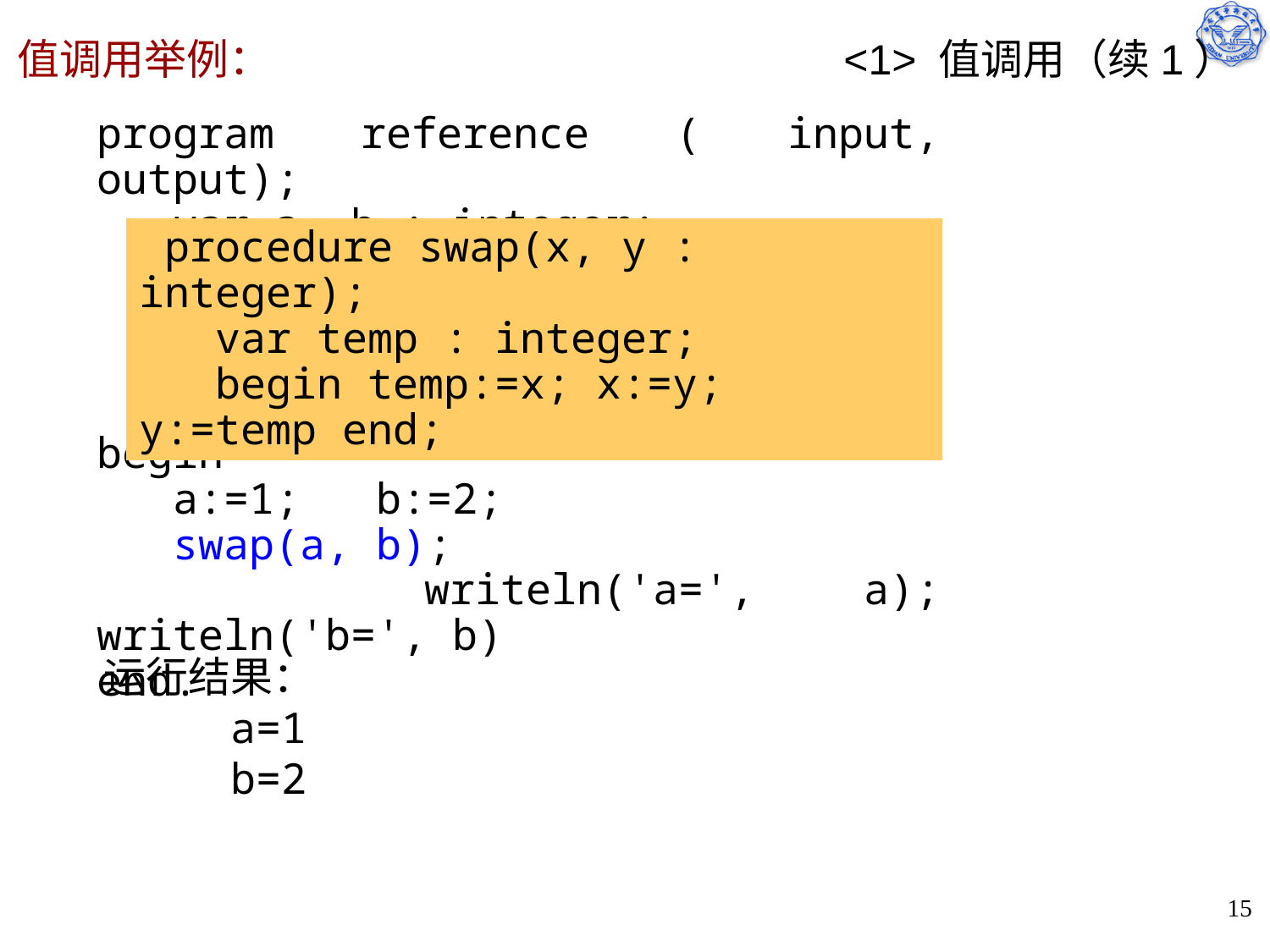

# 值调用举例：                                                           <1> 值调用（续1）
program reference ( input, output);
   var a, b : integer;

begin
   a:=1;   b:=2;
   swap(a, b);
   writeln('a=', a); writeln('b=', b)
end.
 procedure swap(x, y : integer);
   var temp : integer;
   begin temp:=x; x:=y;  y:=temp end;
运行结果：
	a=1
	b=2
15